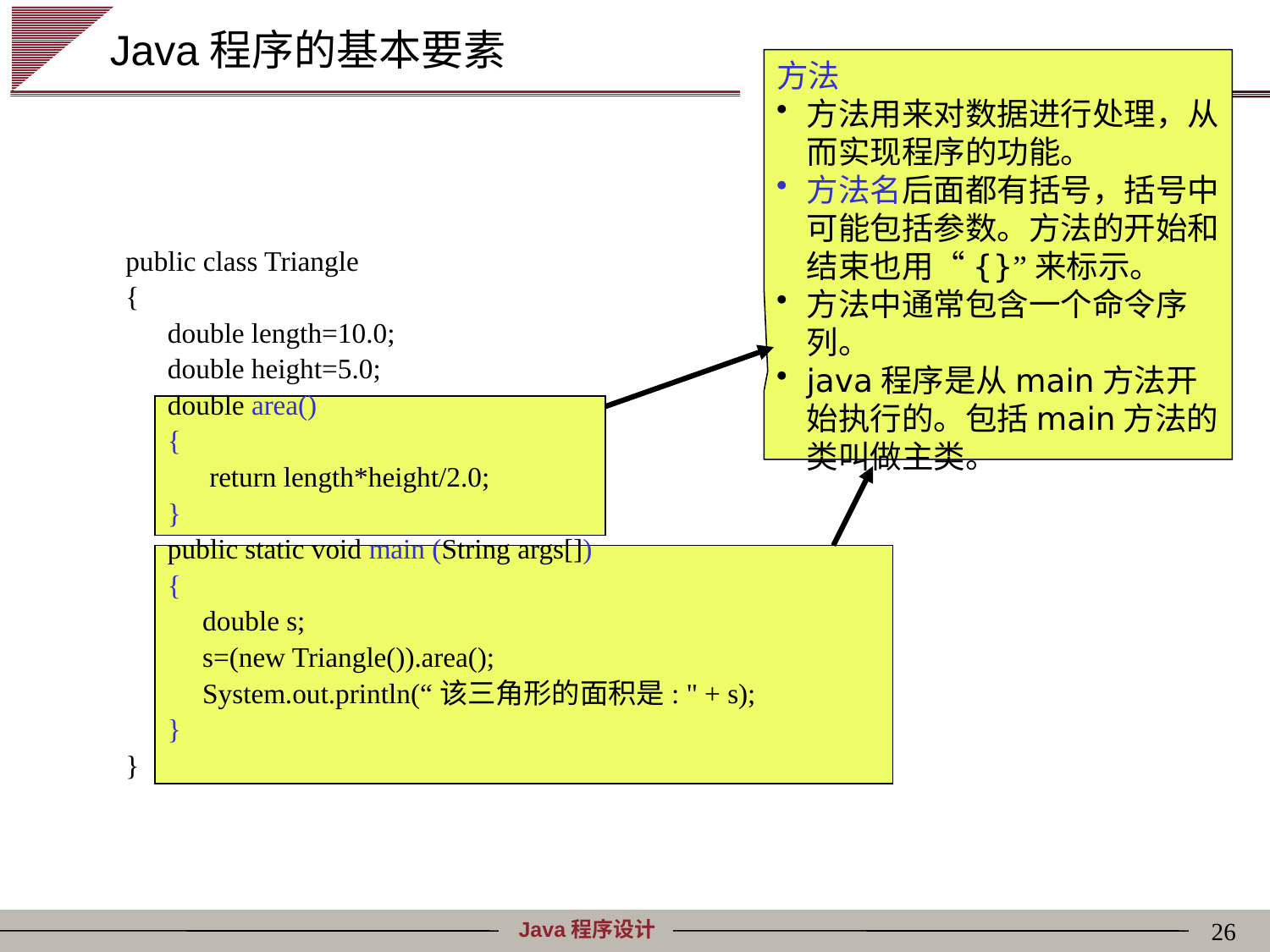

Java程序的基本要素
方法
方法用来对数据进行处理，从而实现程序的功能。
方法名后面都有括号，括号中可能包括参数。方法的开始和结束也用“{}”来标示。
方法中通常包含一个命令序列。
java程序是从main方法开始执行的。包括main方法的类叫做主类。
public class Triangle
{
      double length=10.0;
      double height=5.0;
      double area()
      {
            return length*height/2.0;
      }
      public static void main (String args[])
      {
           double s;
           s=(new Triangle()).area();
           System.out.println(“该三角形的面积是: " + s);
      }
}